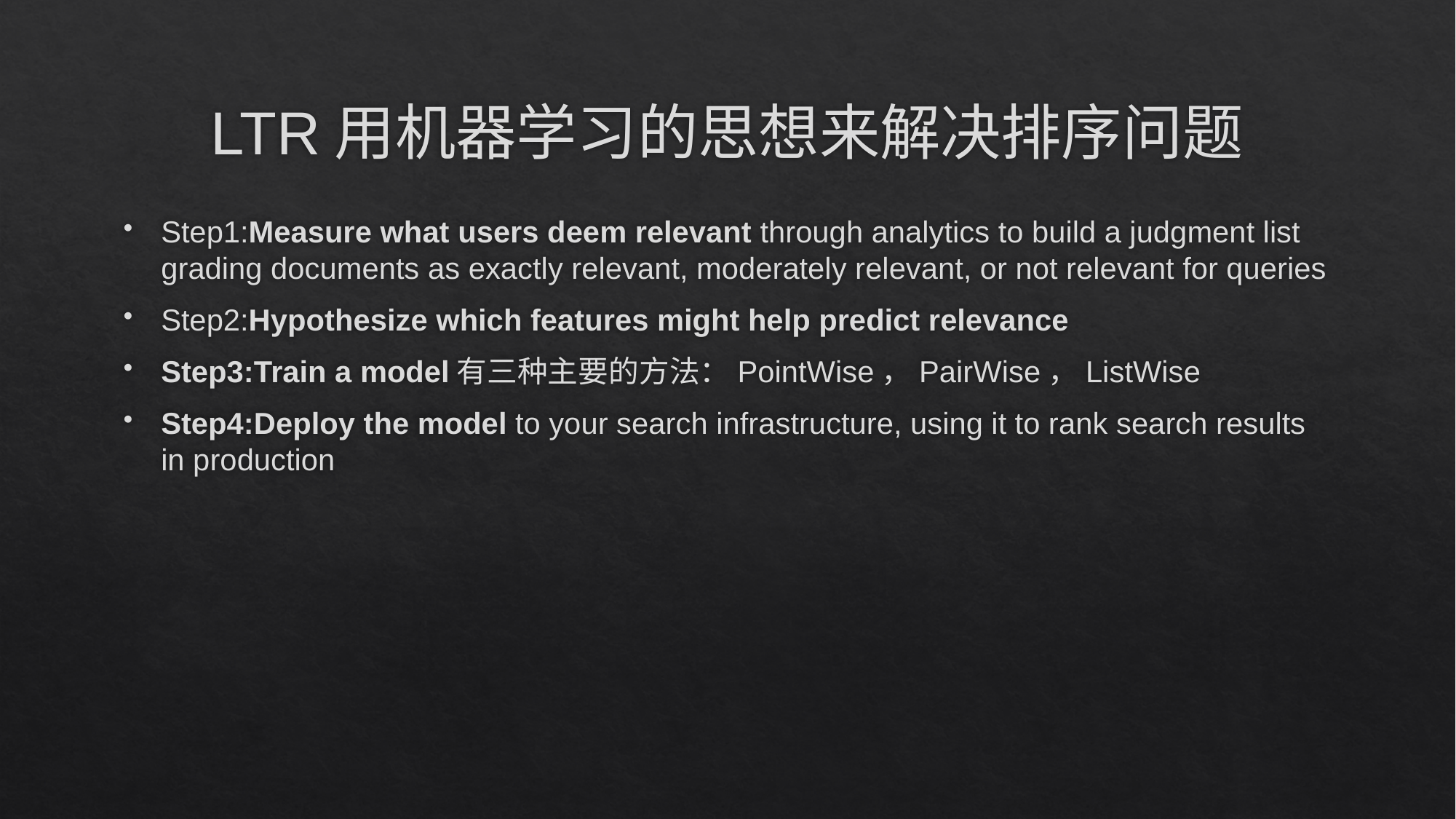

# LTR用机器学习的思想来解决排序问题
Step1:Measure what users deem relevant through analytics to build a judgment list grading documents as exactly relevant, moderately relevant, or not relevant for queries
Step2:Hypothesize which features might help predict relevance
Step3:Train a model有三种主要的方法：PointWise，PairWise，ListWise
Step4:Deploy the model to your search infrastructure, using it to rank search results in production